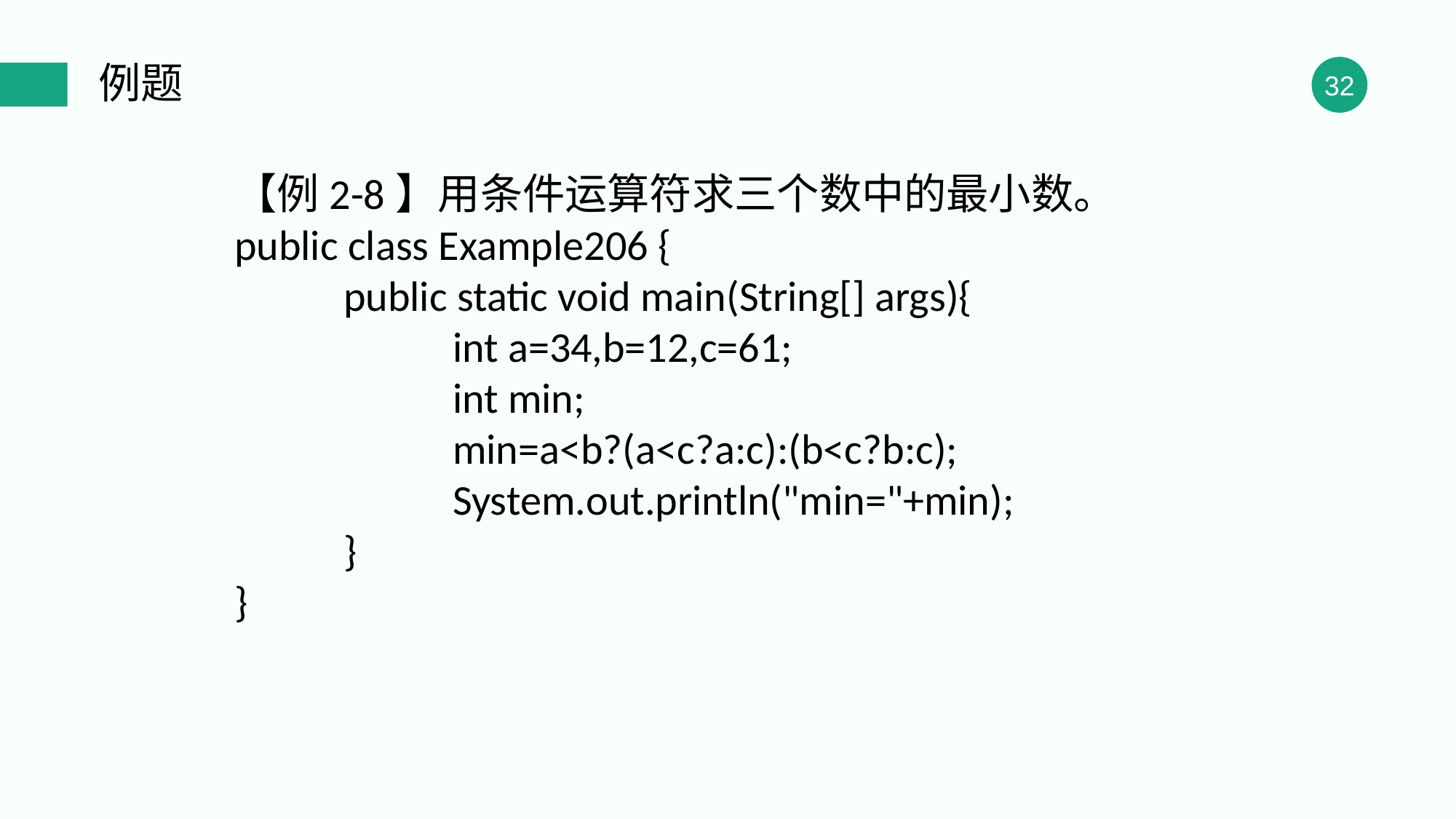

例题
【例2-8】用条件运算符求三个数中的最小数。
public class Example206 {
	public static void main(String[] args){
		int a=34,b=12,c=61;
		int min;
		min=a<b?(a<c?a:c):(b<c?b:c);
		System.out.println("min="+min);
	}
}